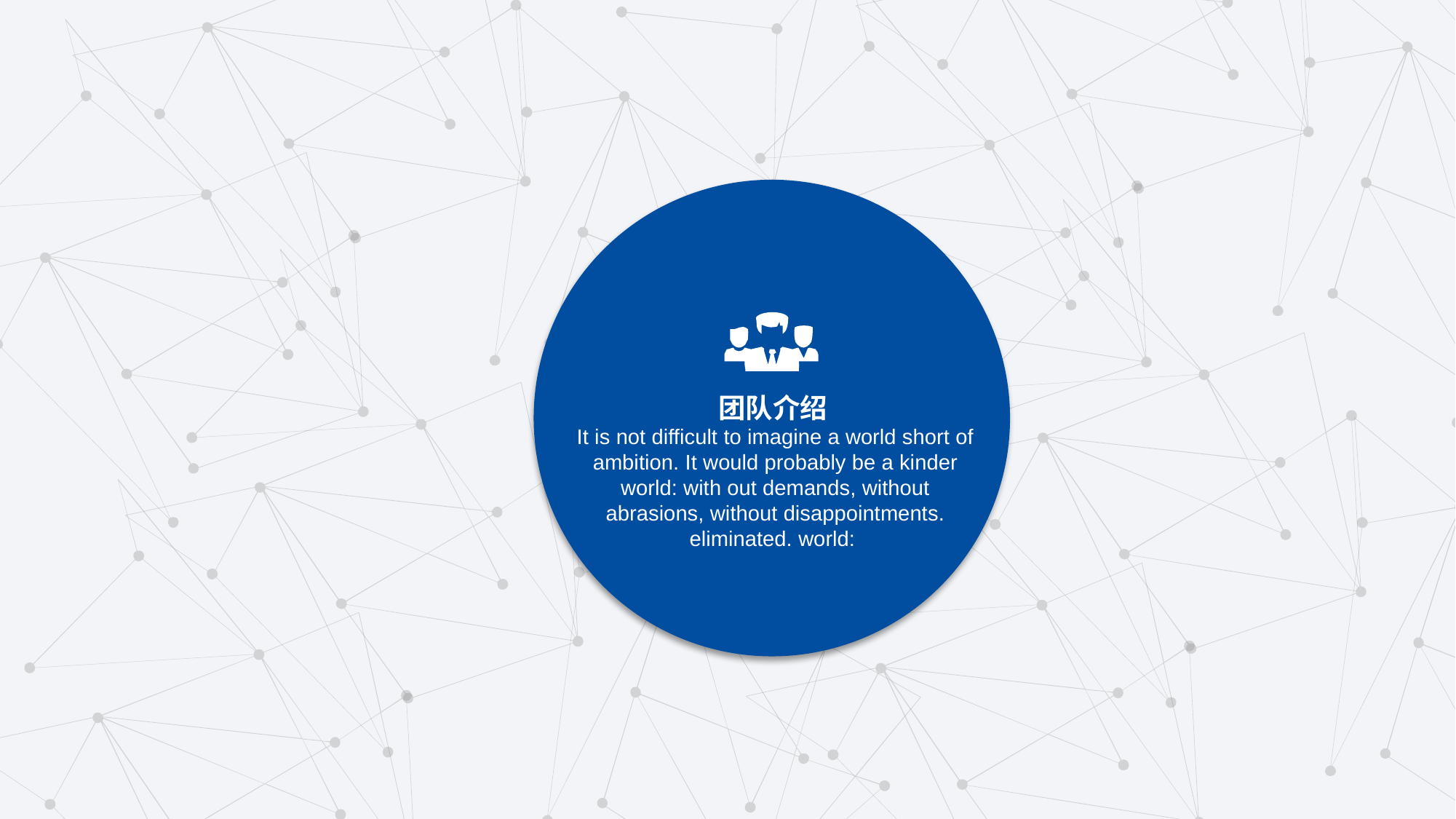

团队介绍
It is not difficult to imagine a world short of ambition. It would probably be a kinder world: with out demands, without abrasions, without disappointments. eliminated. world: